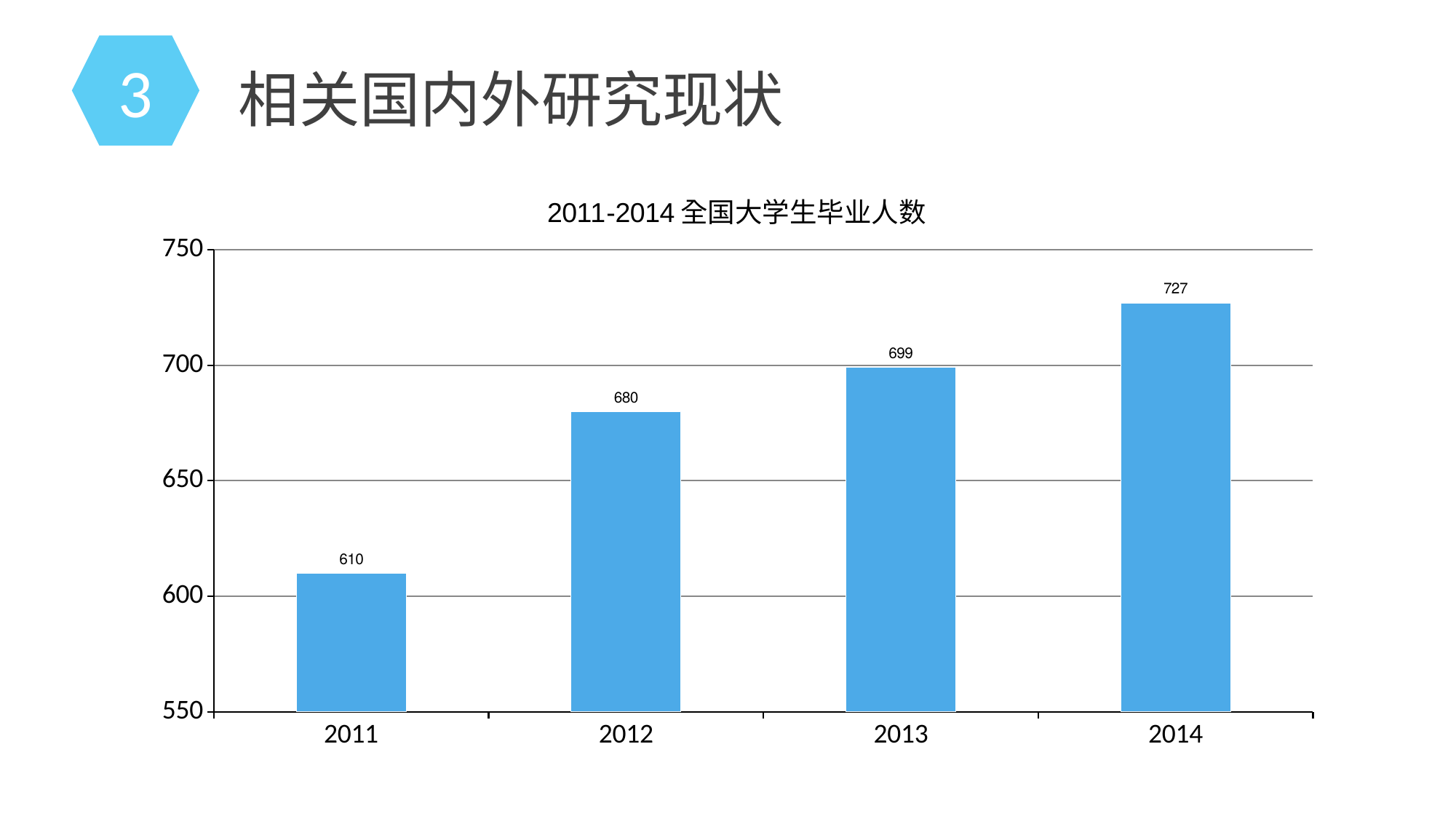

3
相关国内外研究现状

### Chart: 2011-2014全国大学生毕业人数

| Category | 区域2 |
|---|---|
| 2011 | 610.0 |
| 2012 | 680.0 |
| 2013 | 699.0 |
| 2014 | 727.0 |